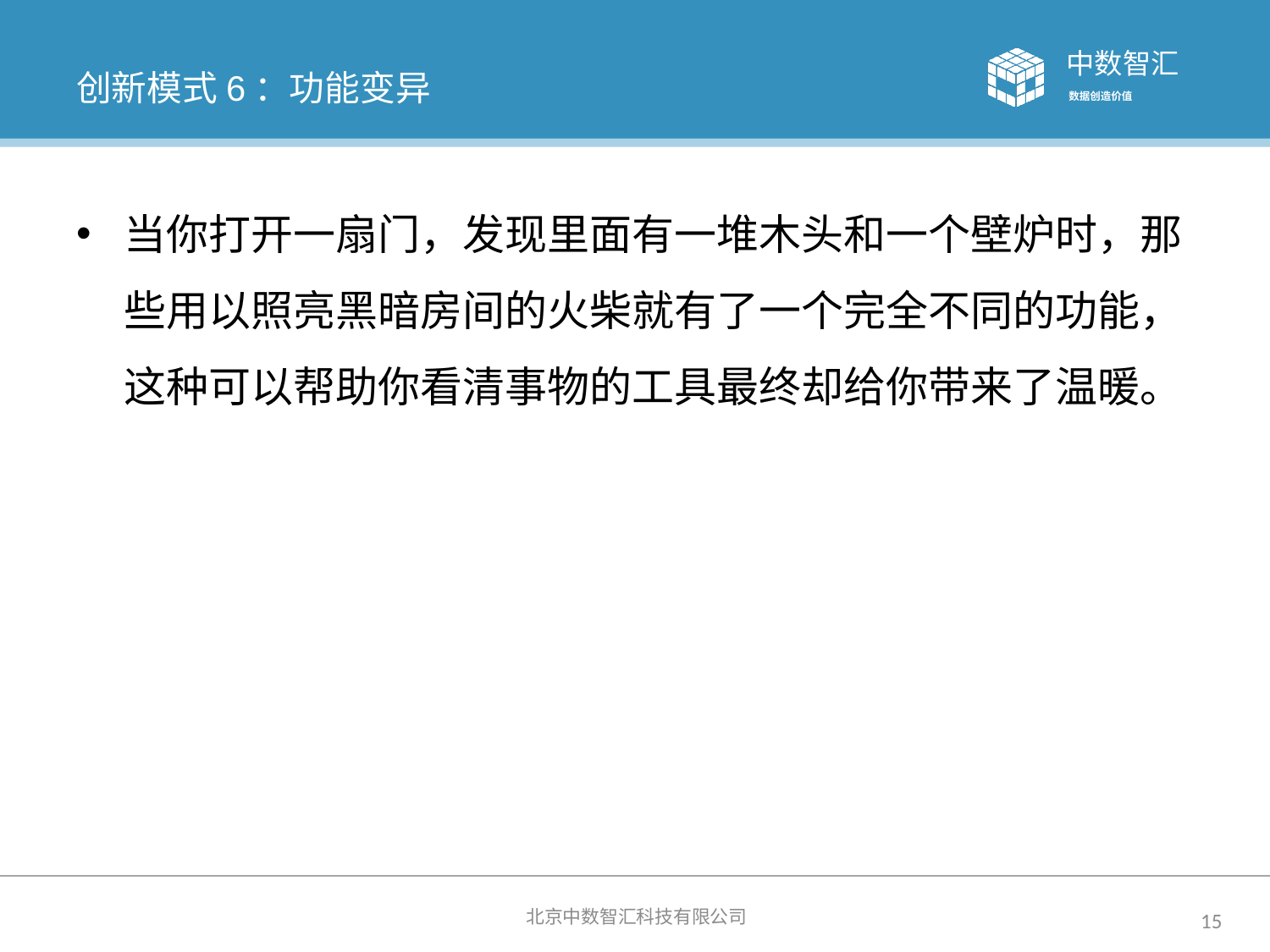

# 创新模式6：功能变异
当你打开一扇门，发现里面有一堆木头和一个壁炉时，那些用以照亮黑暗房间的火柴就有了一个完全不同的功能，这种可以帮助你看清事物的工具最终却给你带来了温暖。
15